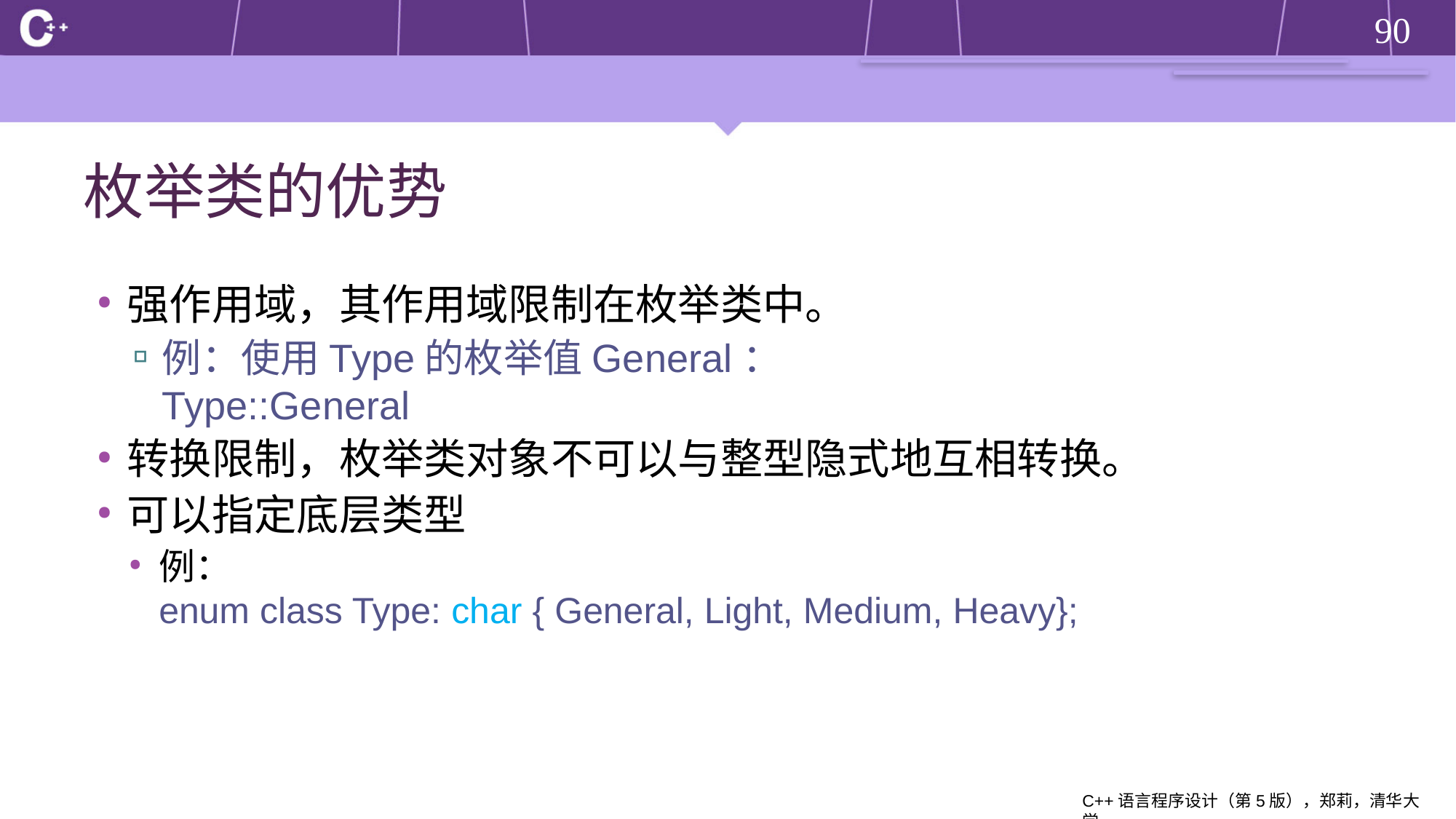

# 枚举类的优势
强作用域，其作用域限制在枚举类中。
例：使用Type的枚举值General：
Type::General
转换限制，枚举类对象不可以与整型隐式地互相转换。
可以指定底层类型
例：
enum class Type: char { General, Light, Medium, Heavy};